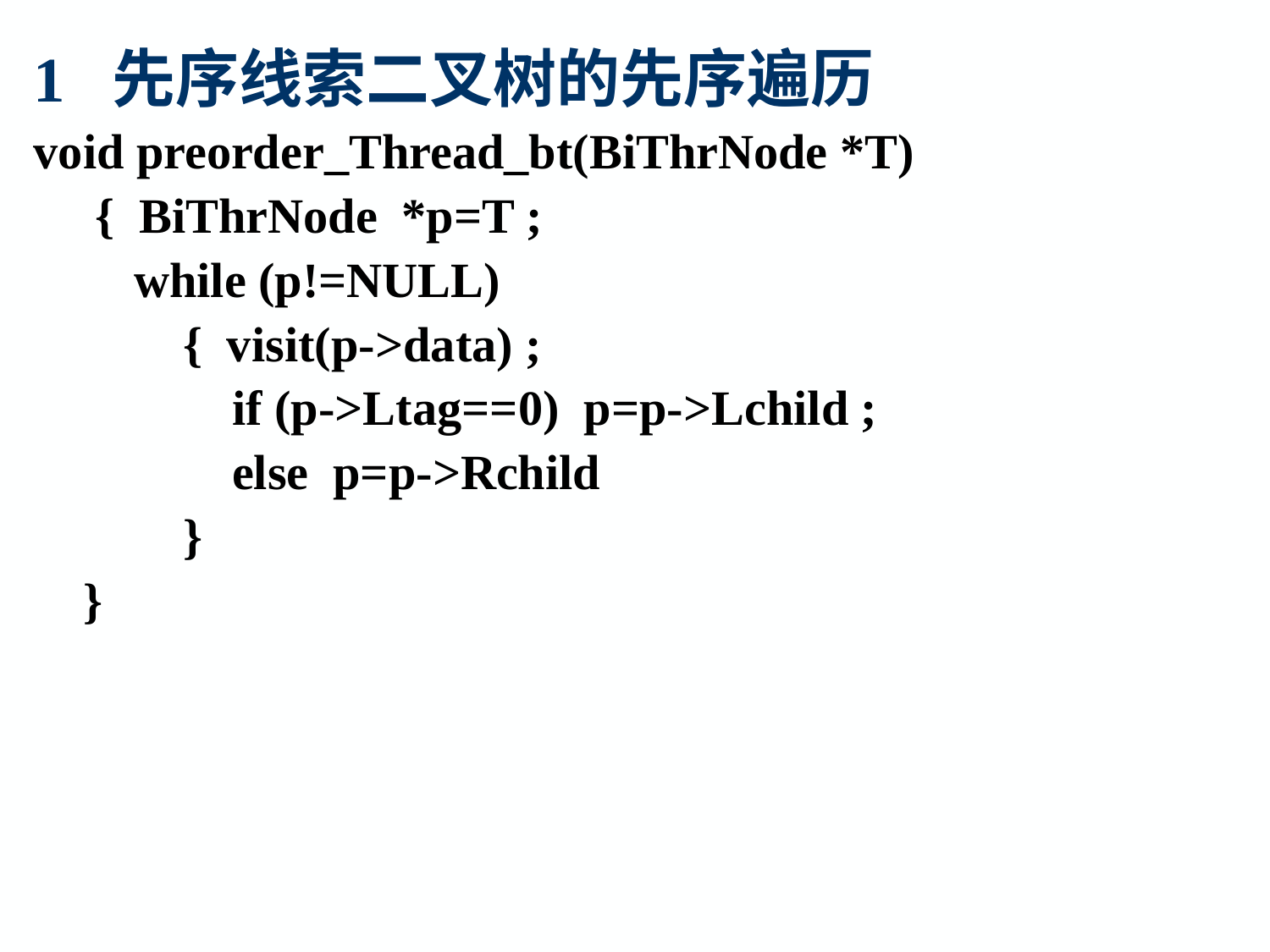

1  先序线索二叉树的先序遍历
void preorder_Thread_bt(BiThrNode *T)
 {  BiThrNode  *p=T ;
while (p!=NULL)
    {  visit(p->data) ;
        if (p->Ltag==0)  p=p->Lchild ;
        else  p=p->Rchild
}
}